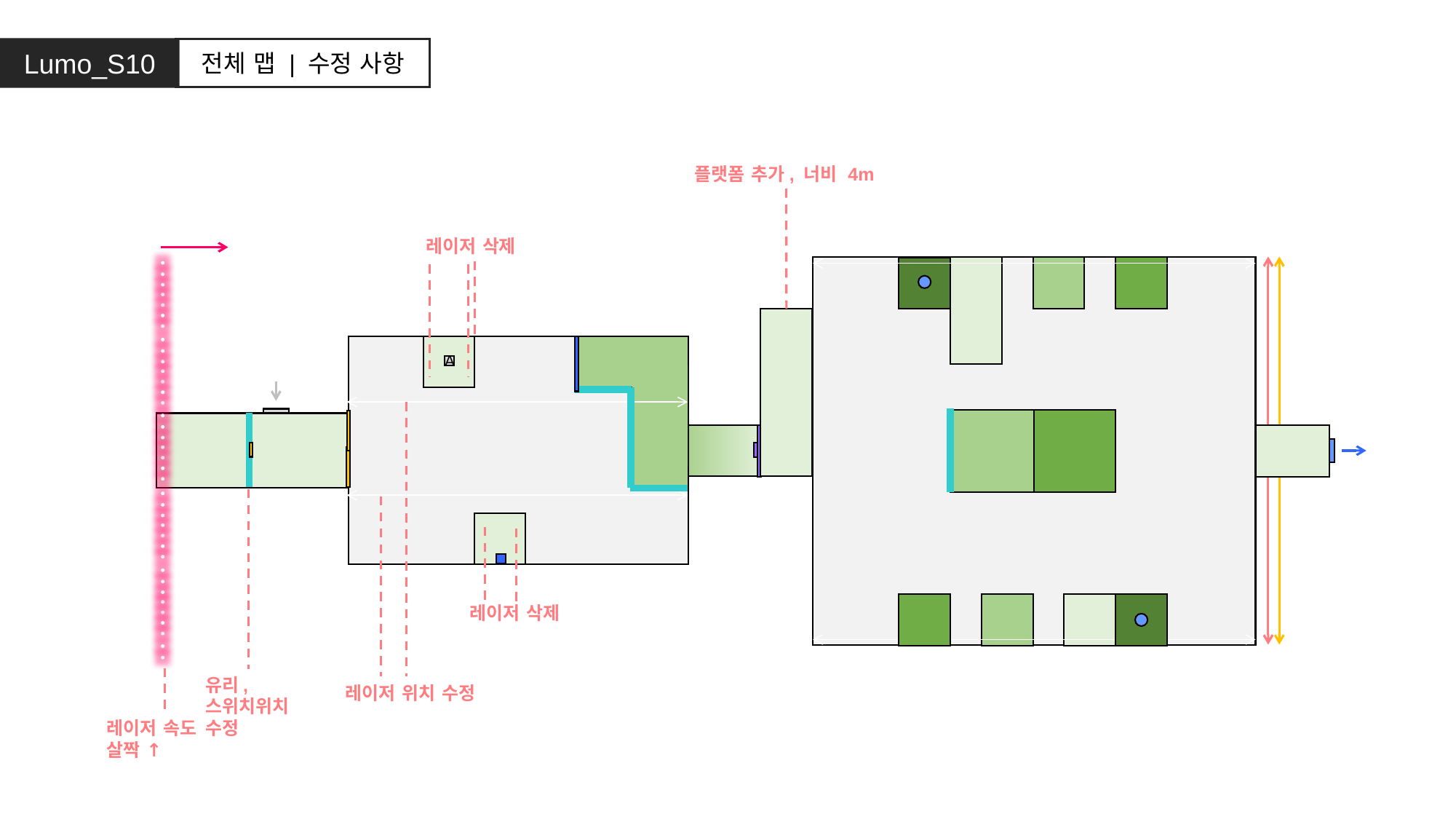

Lumo_S10
전체 맵 | 수정 사항
플랫폼 추가, 너비 4m
레이저 삭제

A

레이저 삭제

유리, 스위치위치 수정
레이저 위치 수정
레이저 속도
살짝 ↑